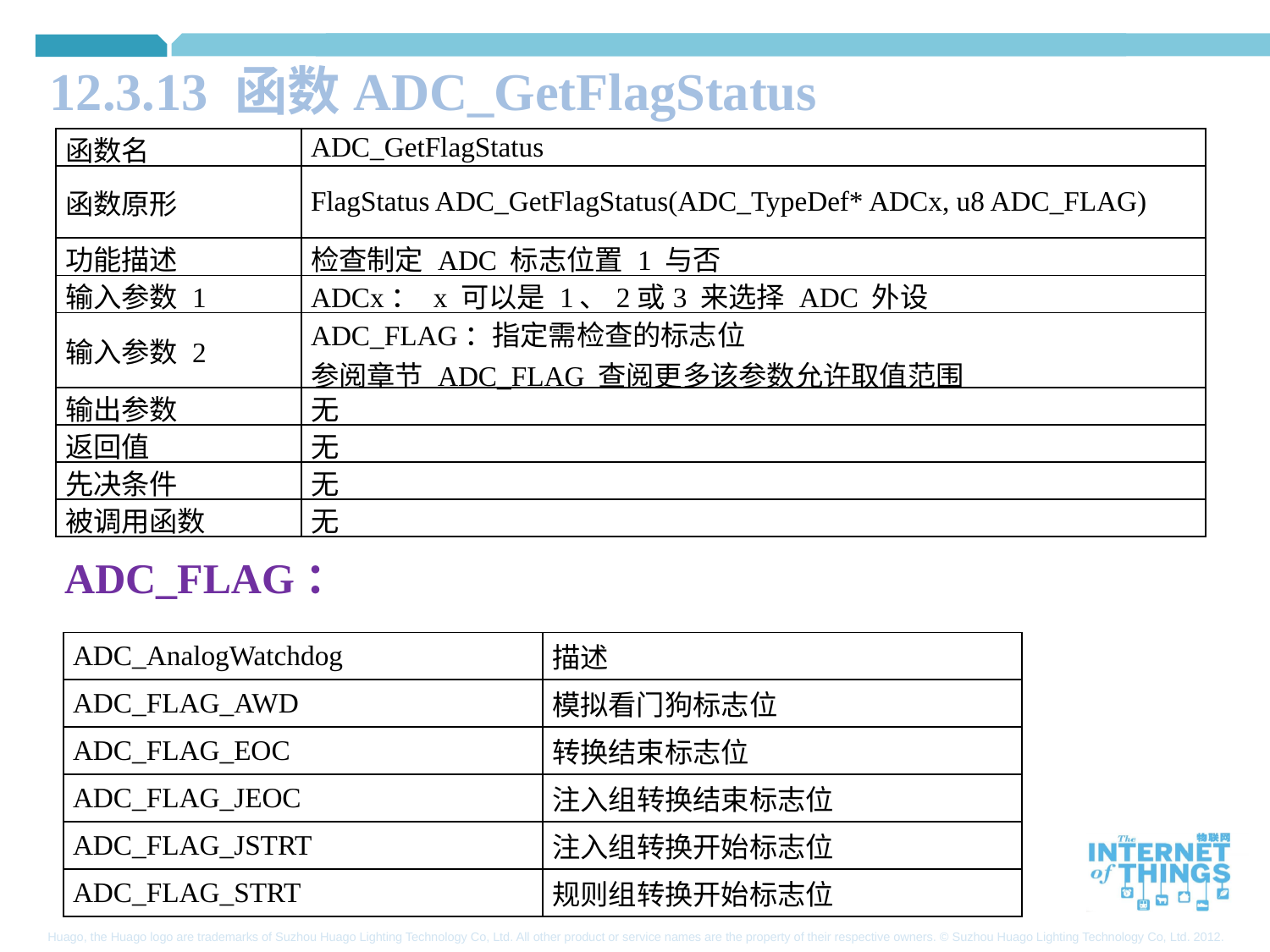

12.3.13 函数ADC_GetFlagStatus
| 函数名 | ADC\_GetFlagStatus |
| --- | --- |
| 函数原形 | FlagStatus ADC\_GetFlagStatus(ADC\_TypeDef\* ADCx, u8 ADC\_FLAG) |
| 功能描述 | 检查制定 ADC 标志位置 1 与否 |
| 输入参数 1 | ADCx： x 可以是 1、2或3 来选择 ADC 外设 |
| 输入参数 2 | ADC\_FLAG：指定需检查的标志位 参阅章节 ADC\_FLAG 查阅更多该参数允许取值范围 |
| 输出参数 | 无 |
| 返回值 | 无 |
| 先决条件 | 无 |
| 被调用函数 | 无 |
ADC_FLAG：
| ADC\_AnalogWatchdog | 描述 |
| --- | --- |
| ADC\_FLAG\_AWD | 模拟看门狗标志位 |
| ADC\_FLAG\_EOC | 转换结束标志位 |
| ADC\_FLAG\_JEOC | 注入组转换结束标志位 |
| ADC\_FLAG\_JSTRT | 注入组转换开始标志位 |
| ADC\_FLAG\_STRT | 规则组转换开始标志位 |